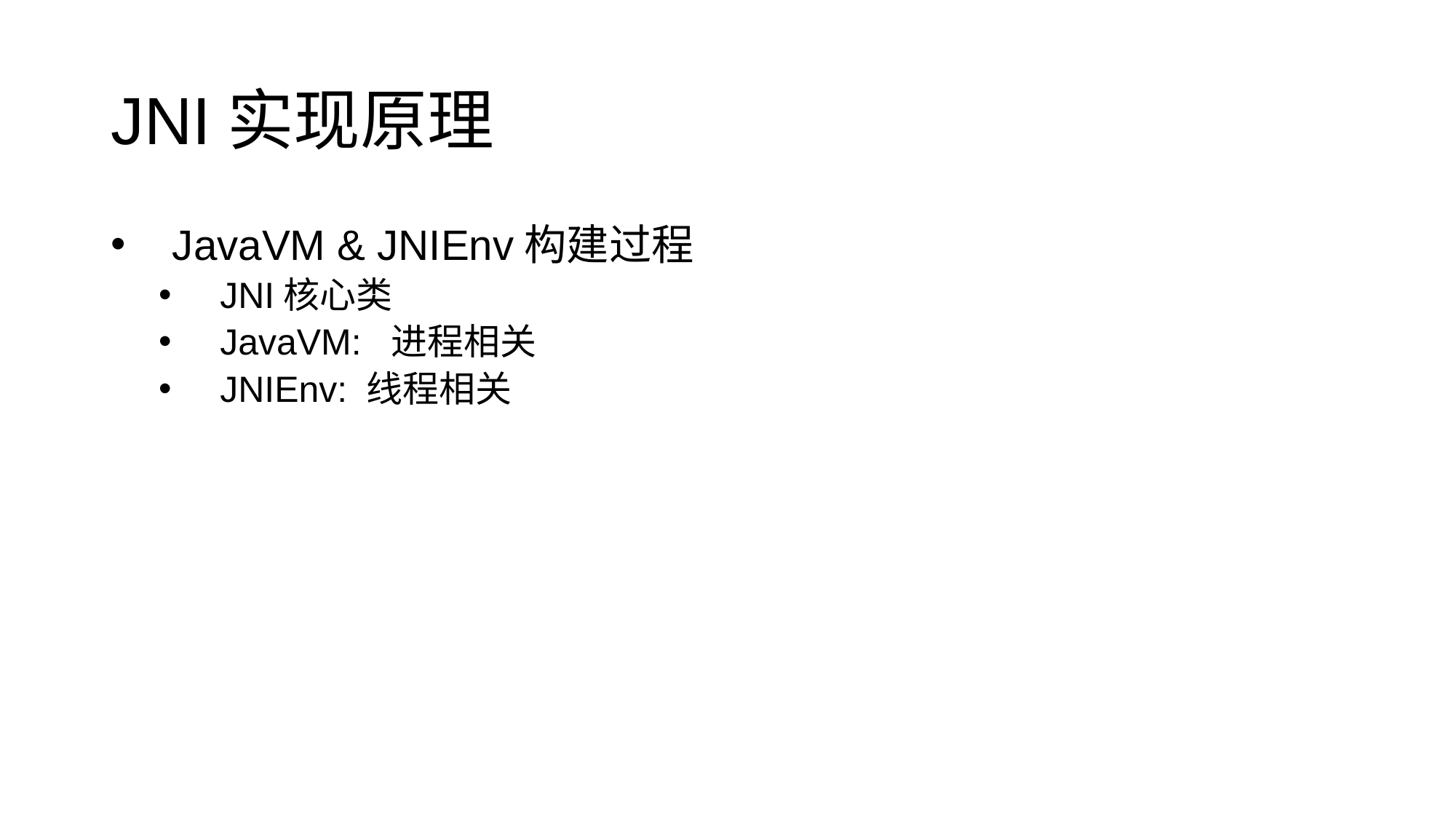

# JNI实现原理
JavaVM & JNIEnv构建过程
JNI核心类
JavaVM:  进程相关
JNIEnv: 线程相关